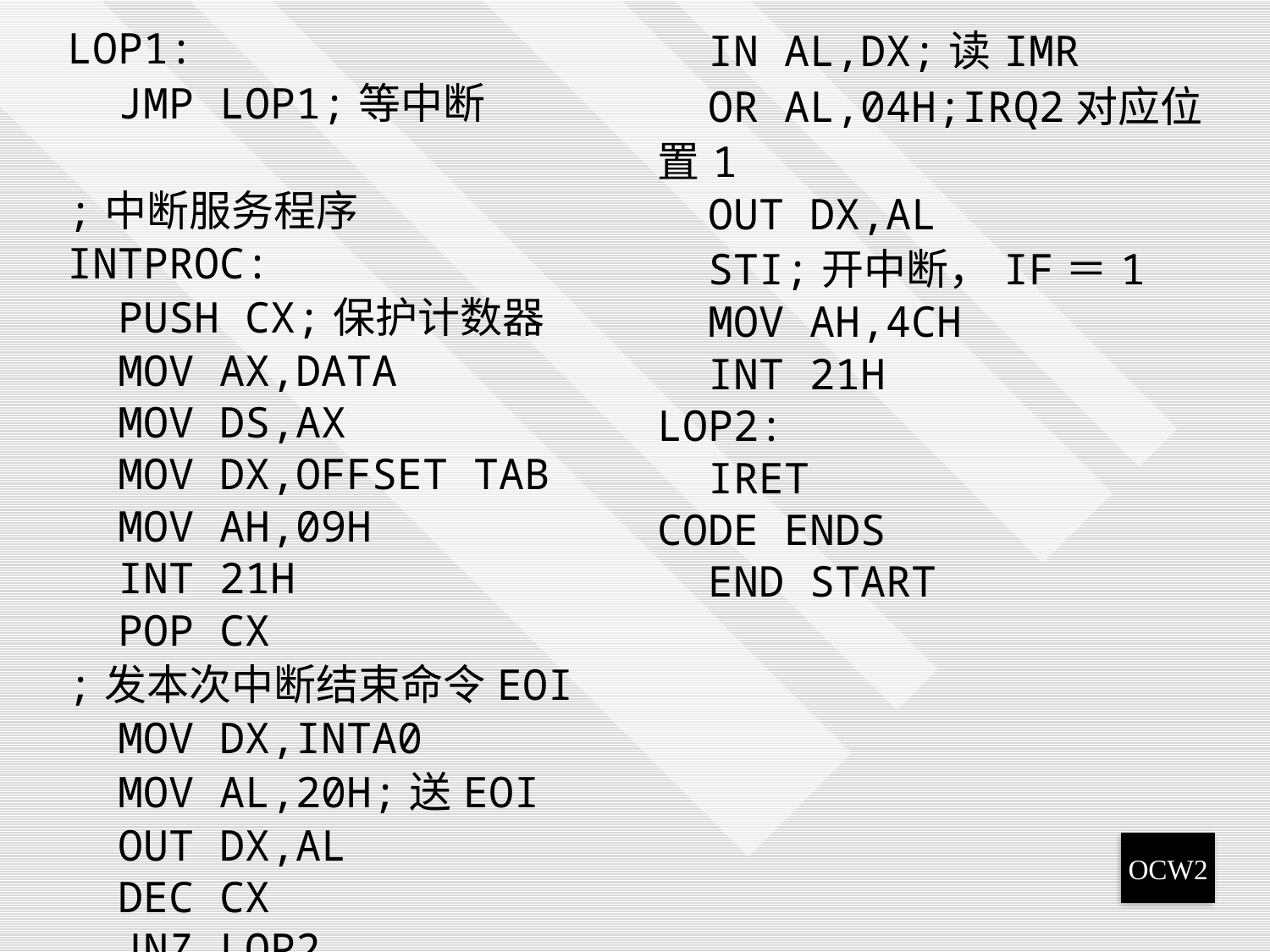

| LOP1: JMP LOP1;等中断 ;中断服务程序 INTPROC: PUSH CX;保护计数器 MOV AX,DATA MOV DS,AX MOV DX,OFFSET TAB MOV AH,09H INT 21H POP CX ;发本次中断结束命令EOI MOV DX,INTA0 MOV AL,20H;送EOI OUT DX,AL DEC CX JNZ LOP2 MOV DX,INTA1;到10次就屏 ;蔽IRQ2 | IN AL,DX;读IMR OR AL,04H;IRQ2对应位置1 OUT DX,AL STI;开中断，IF＝1 MOV AH,4CH INT 21H LOP2: IRET CODE ENDS END START |
| --- | --- |
OCW2